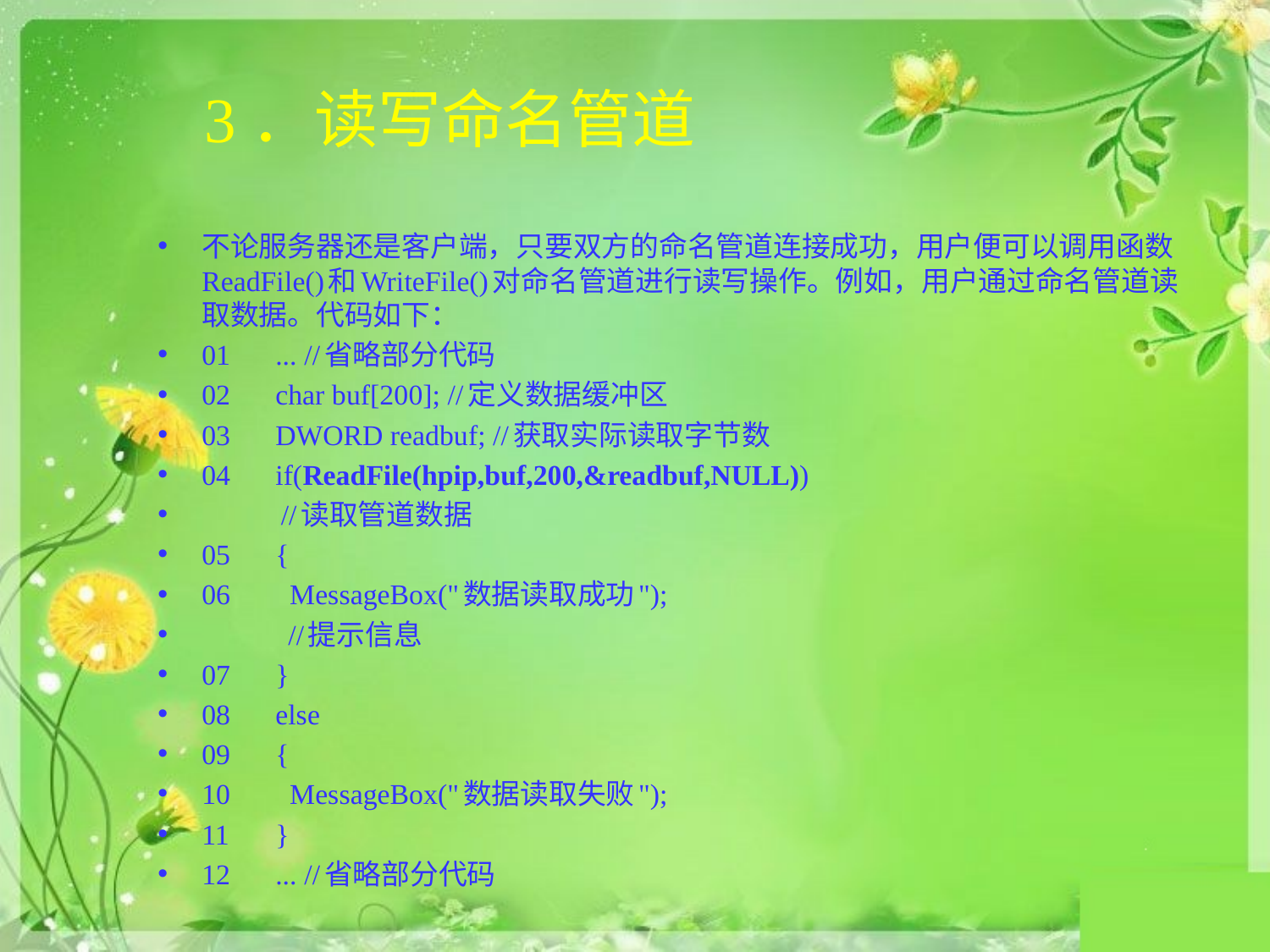

# 3．读写命名管道
不论服务器还是客户端，只要双方的命名管道连接成功，用户便可以调用函数ReadFile()和WriteFile()对命名管道进行读写操作。例如，用户通过命名管道读取数据。代码如下：
01	... //省略部分代码
02	char buf[200]; //定义数据缓冲区
03	DWORD readbuf; //获取实际读取字节数
04	if(ReadFile(hpip,buf,200,&readbuf,NULL))
           //读取管道数据
05	{
06	  MessageBox("数据读取成功");
            //提示信息
07	}
08	else
09	{
10	  MessageBox("数据读取失败");
11	}
12	... //省略部分代码